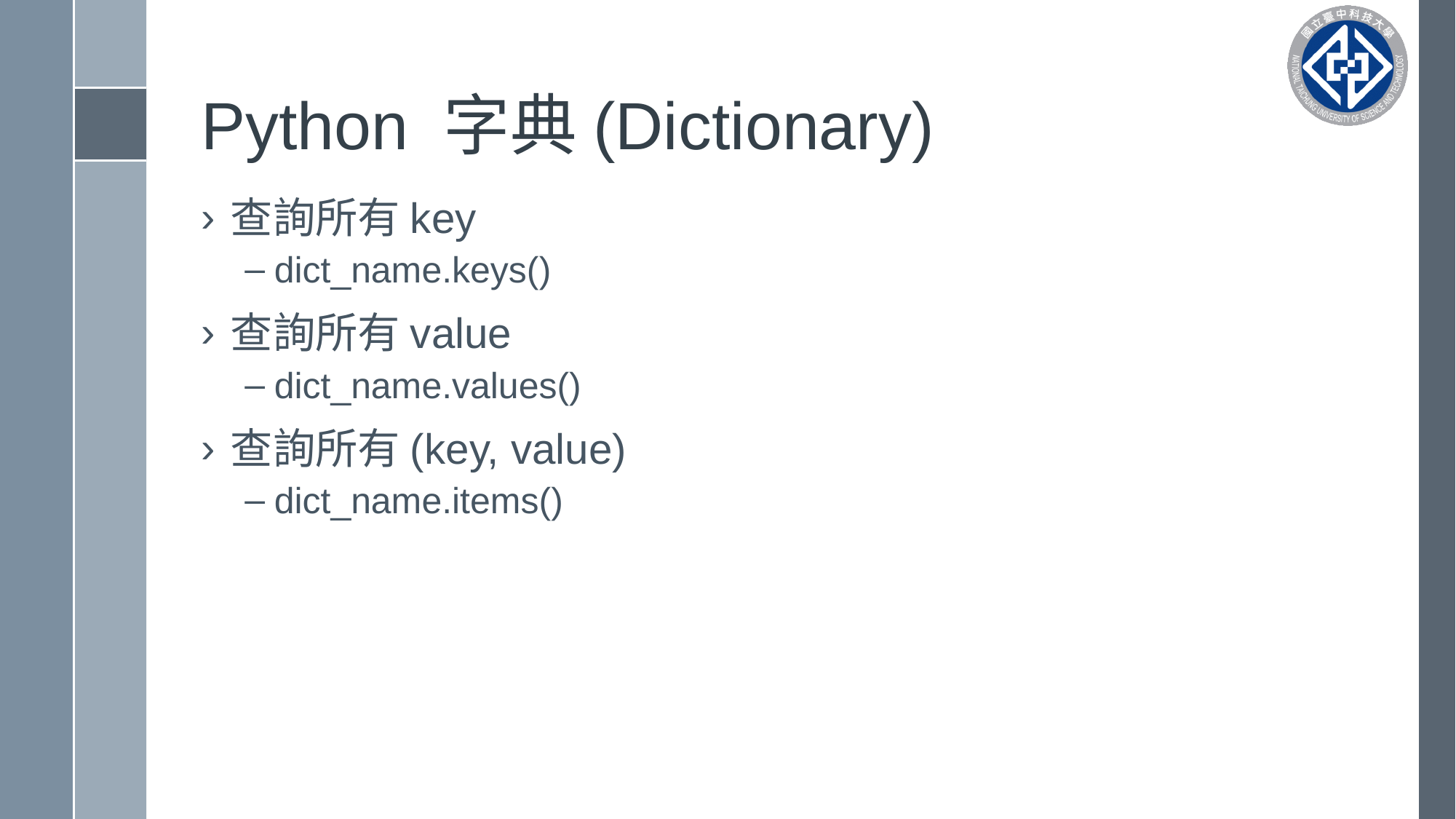

# Python 字典(Dictionary)
查詢所有key
dict_name.keys()
查詢所有value
dict_name.values()
查詢所有(key, value)
dict_name.items()